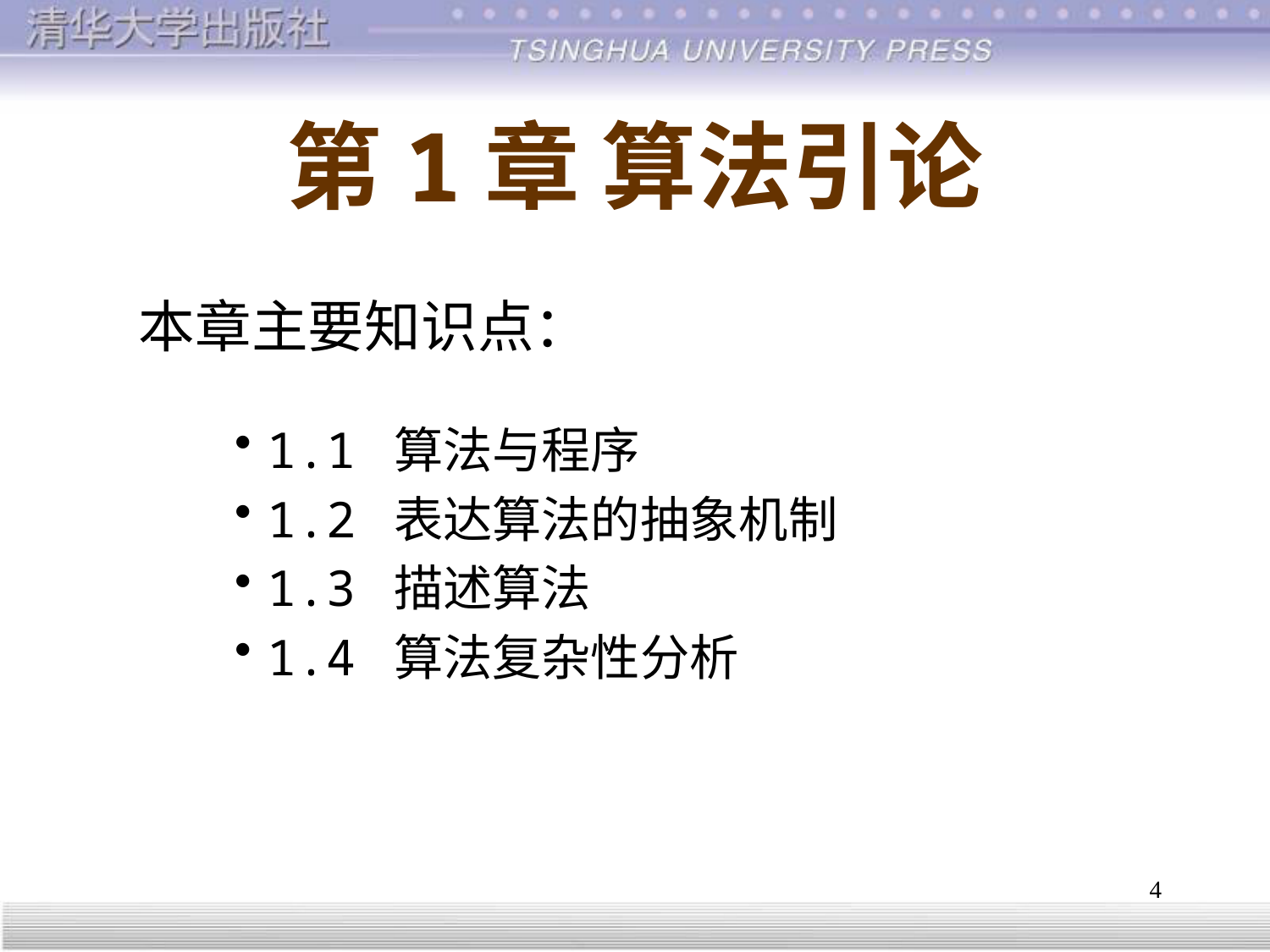

# 第1章 算法引论
本章主要知识点：
1.1	算法与程序
1.2	表达算法的抽象机制
1.3	描述算法
1.4	算法复杂性分析
4